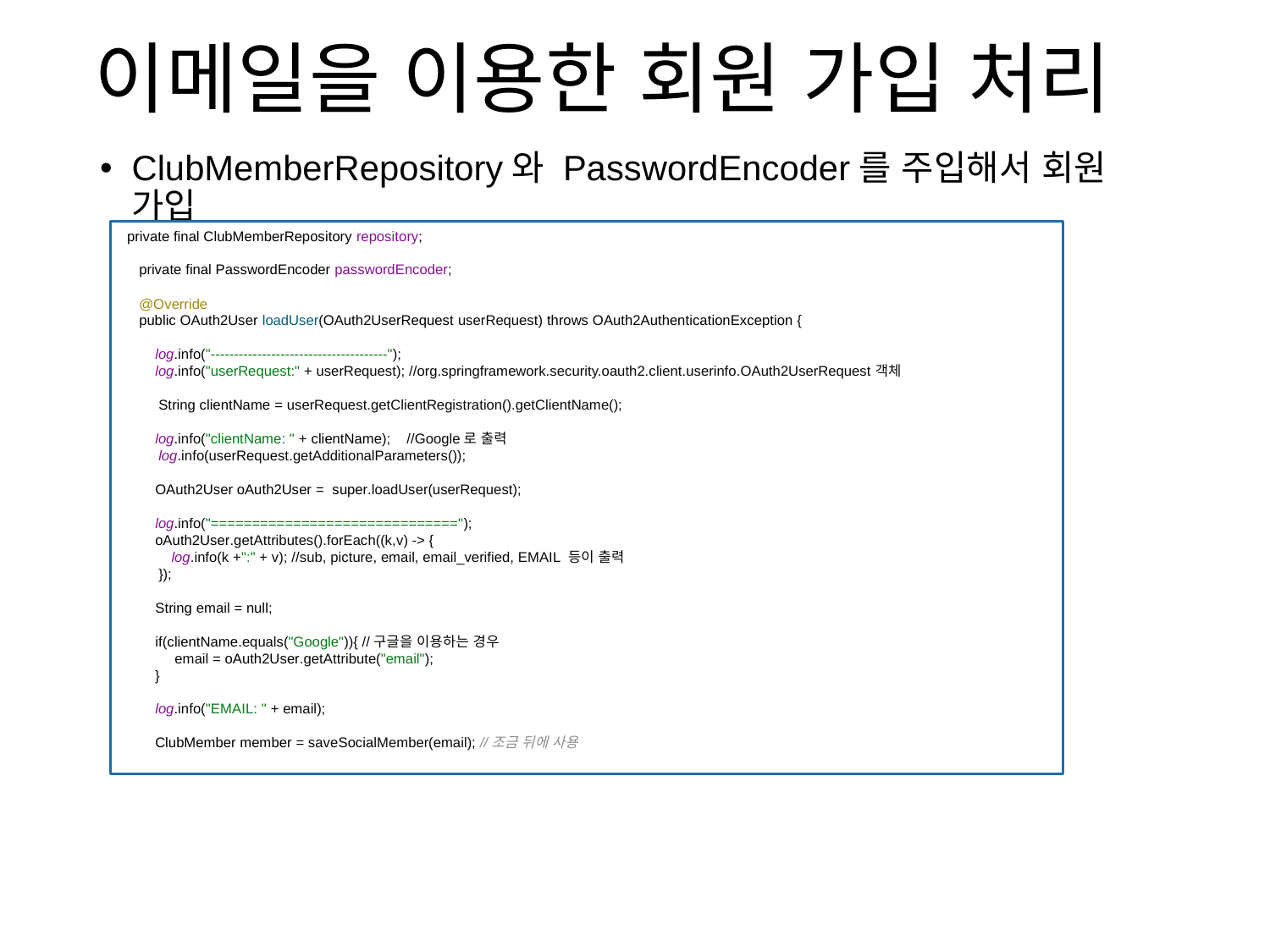

# 이메일을 이용한 회원 가입 처리
ClubMemberRepository와 PasswordEncoder를 주입해서 회원 가입
 private final ClubMemberRepository repository;
    private final PasswordEncoder passwordEncoder;
    @Override
    public OAuth2User loadUser(OAuth2UserRequest userRequest) throws OAuth2AuthenticationException {
        log.info("--------------------------------------");
        log.info("userRequest:" + userRequest); //org.springframework.security.oauth2.client.userinfo.OAuth2UserRequest객체
        String clientName = userRequest.getClientRegistration().getClientName();
        log.info("clientName: " + clientName);    //Google로 출력
        log.info(userRequest.getAdditionalParameters());
        OAuth2User oAuth2User =  super.loadUser(userRequest);
        log.info("==============================");
        oAuth2User.getAttributes().forEach((k,v) -> {
            log.info(k +":" + v); //sub, picture, email, email_verified, EMAIL 등이 출력
        });
        String email = null;
        if(clientName.equals("Google")){ //구글을 이용하는 경우
            email = oAuth2User.getAttribute("email");
        }
        log.info("EMAIL: " + email);
        ClubMember member = saveSocialMember(email); //조금 뒤에 사용